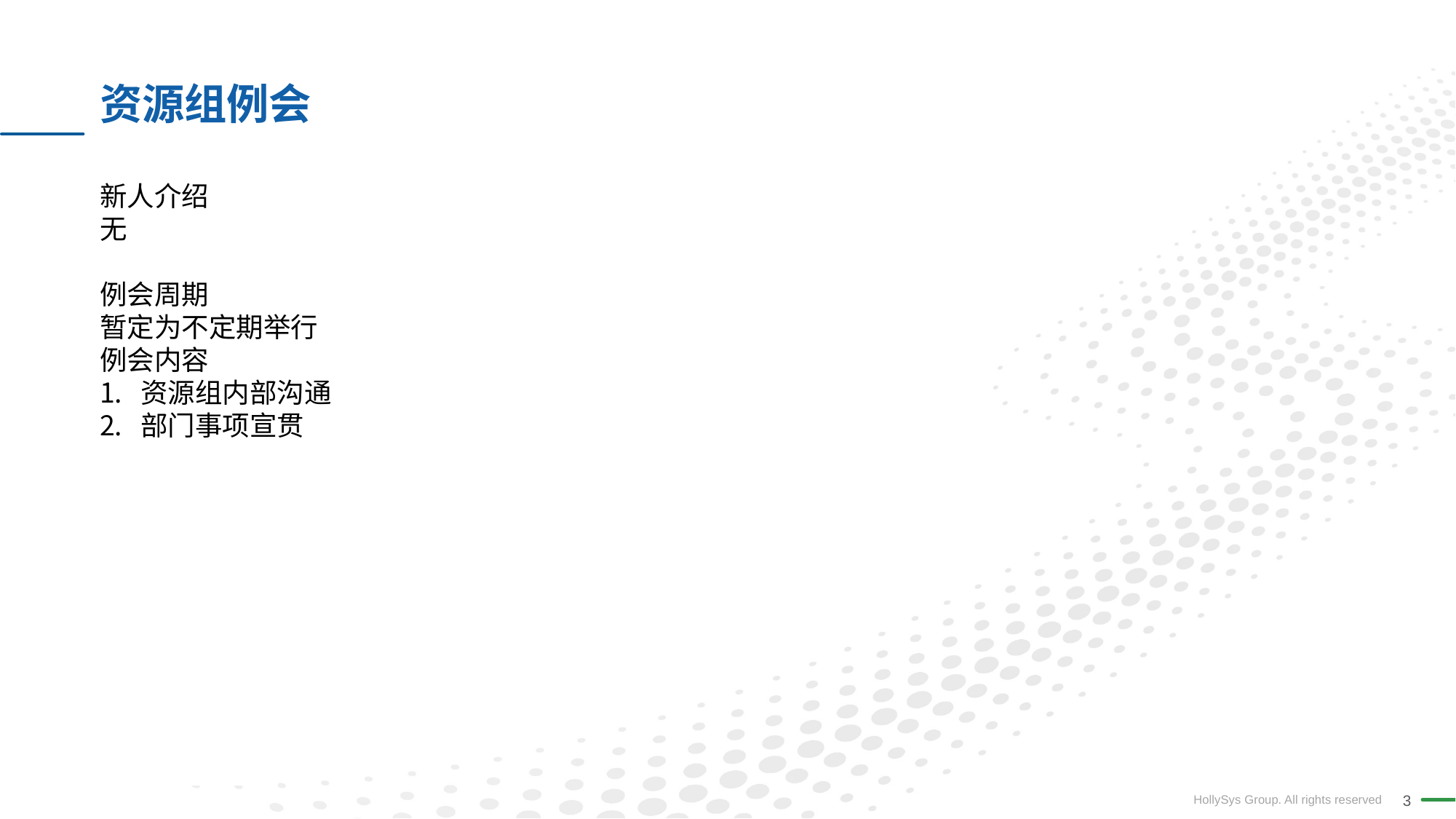

# 资源组例会

新人介绍
无

例会周期
暂定为不定期举行
例会内容
资源组内部沟通
部门事项宣贯